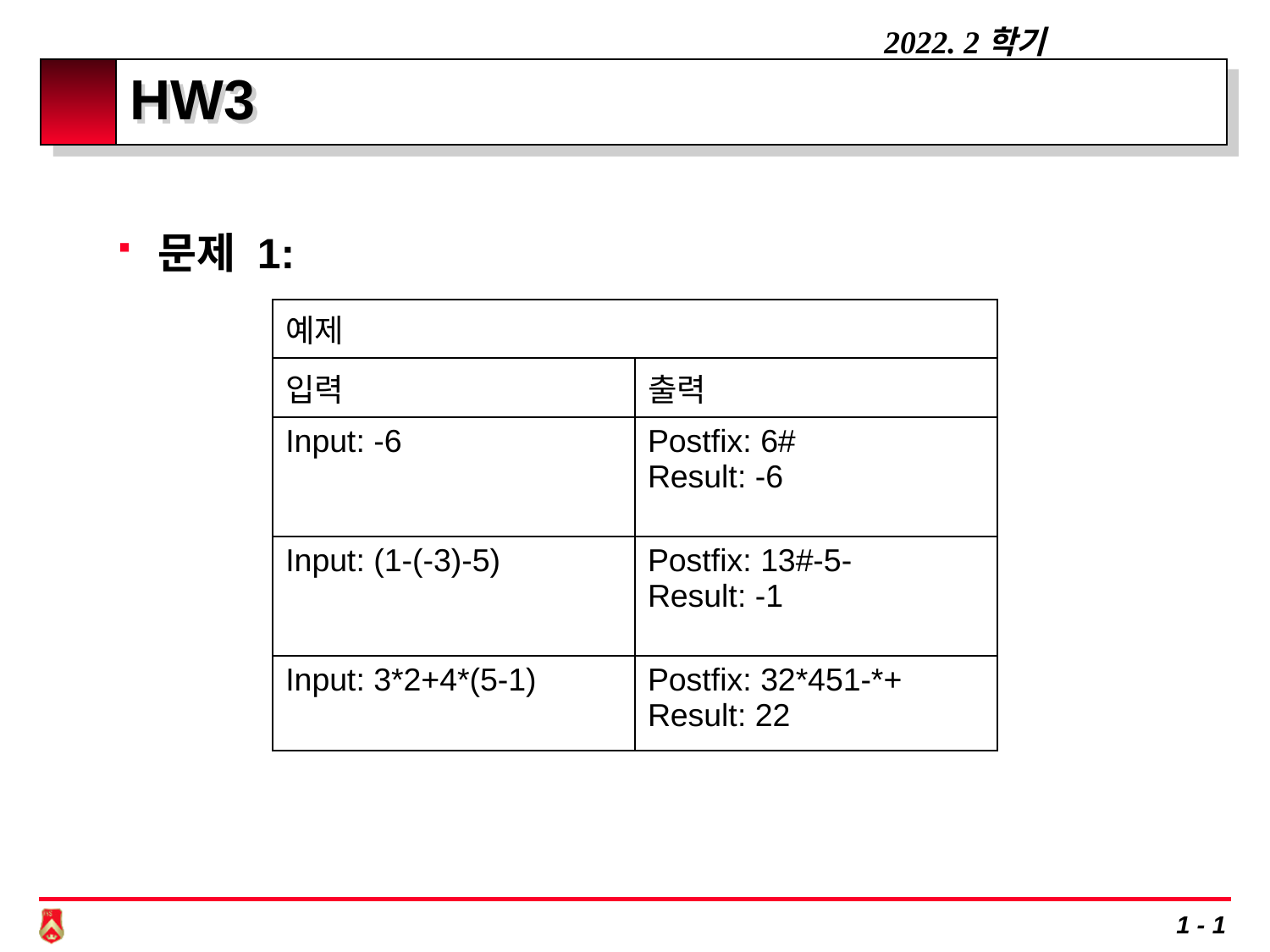

# HW3

문제 1:

| 예제 |  |
| --- | --- |
| 입력 | 출력 |
| Input: -6 | Postfix: 6# Result: -6 |
| Input: (1-(-3)-5) | Postfix: 13#-5- Result: -1 |
| Input: 3\*2+4\*(5-1) | Postfix: 32\*451-\*+ Result: 22 |
1 - 1